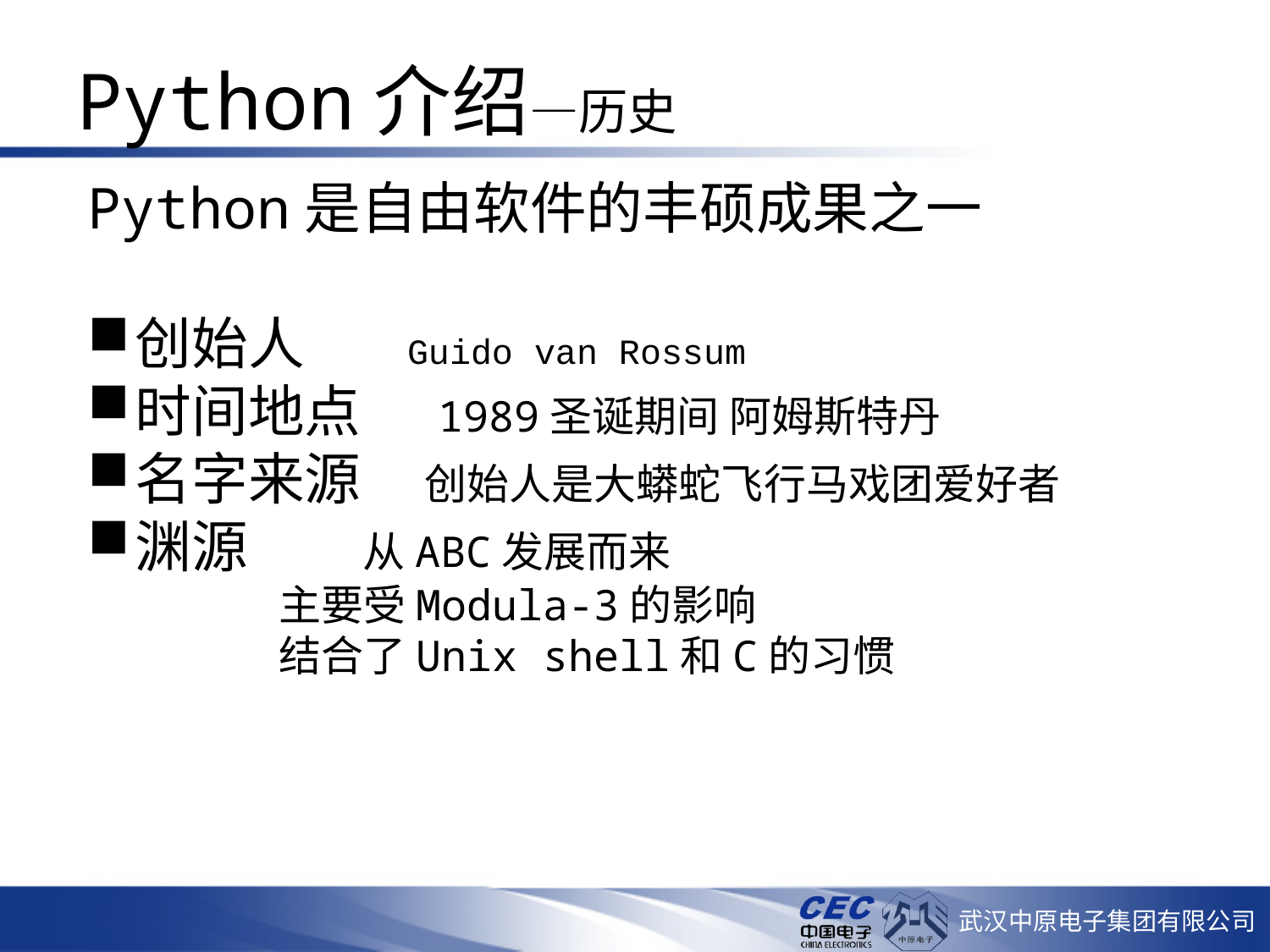

# Python介绍—历史
Python是自由软件的丰硕成果之一

创始人       Guido van Rossum
时间地点     1989圣诞期间 阿姆斯特丹
名字来源     创始人是大蟒蛇飞行马戏团爱好者
渊源         从ABC发展而来
                   主要受Modula-3的影响
                   结合了Unix shell和C的习惯